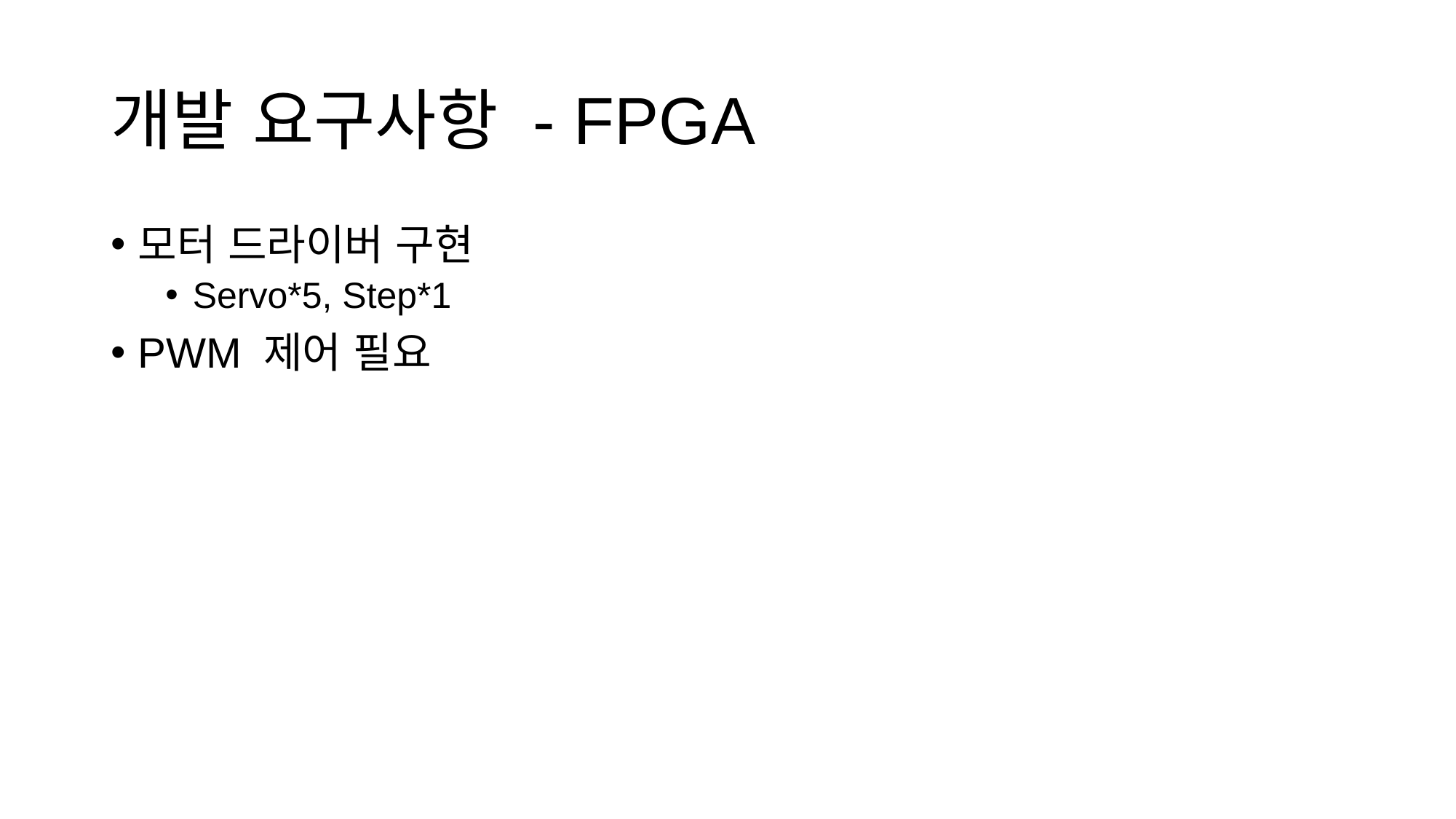

# 개발 요구사항 - FPGA
모터 드라이버 구현
Servo*5, Step*1
PWM 제어 필요